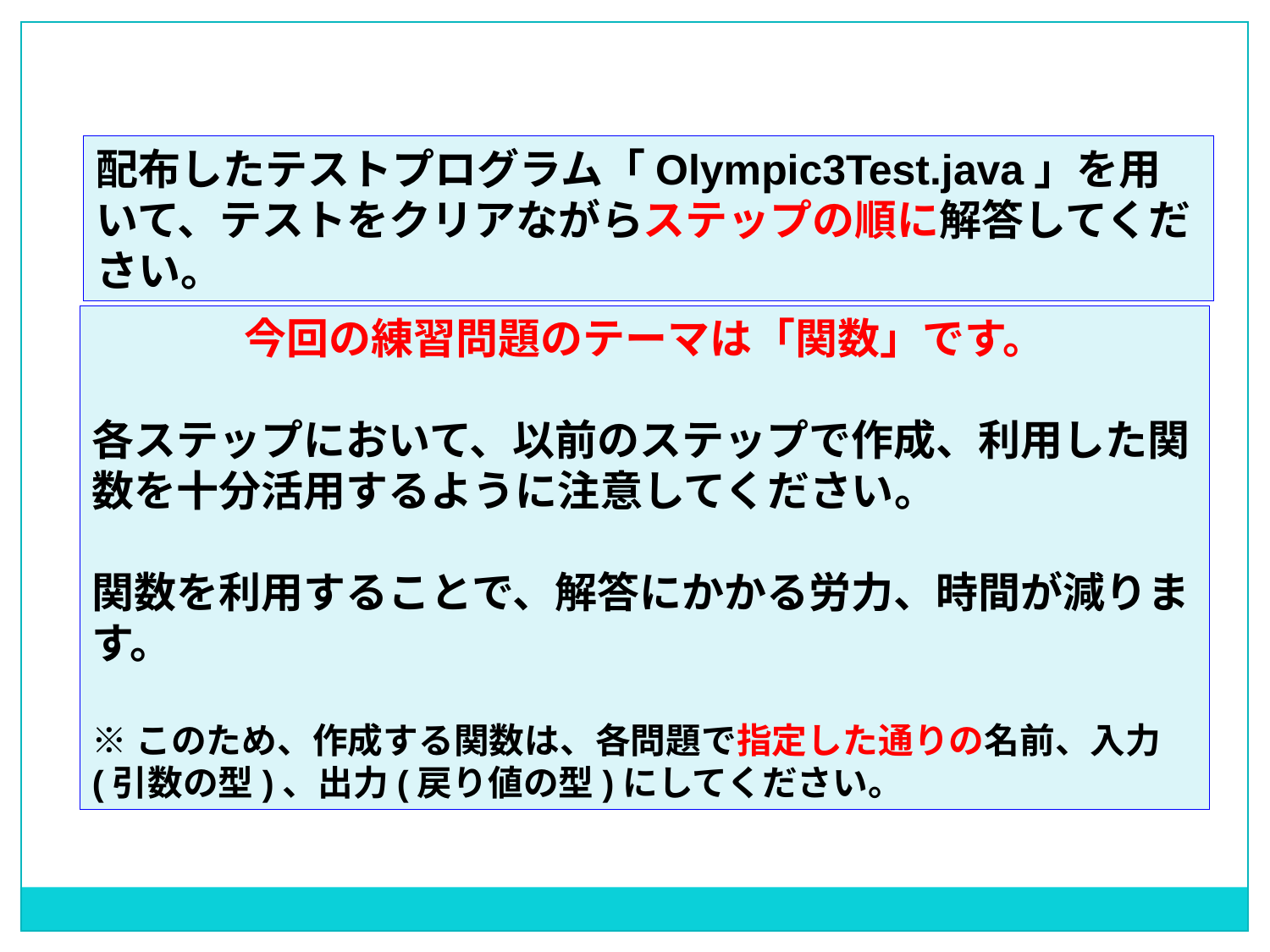

配布したテストプログラム「Olympic3Test.java」を用いて、テストをクリアながらステップの順に解答してください。
今回の練習問題のテーマは「関数」です。

各ステップにおいて、以前のステップで作成、利用した関数を十分活用するように注意してください。

関数を利用することで、解答にかかる労力、時間が減ります。

※このため、作成する関数は、各問題で指定した通りの名前、入力(引数の型)、出力(戻り値の型)にしてください。